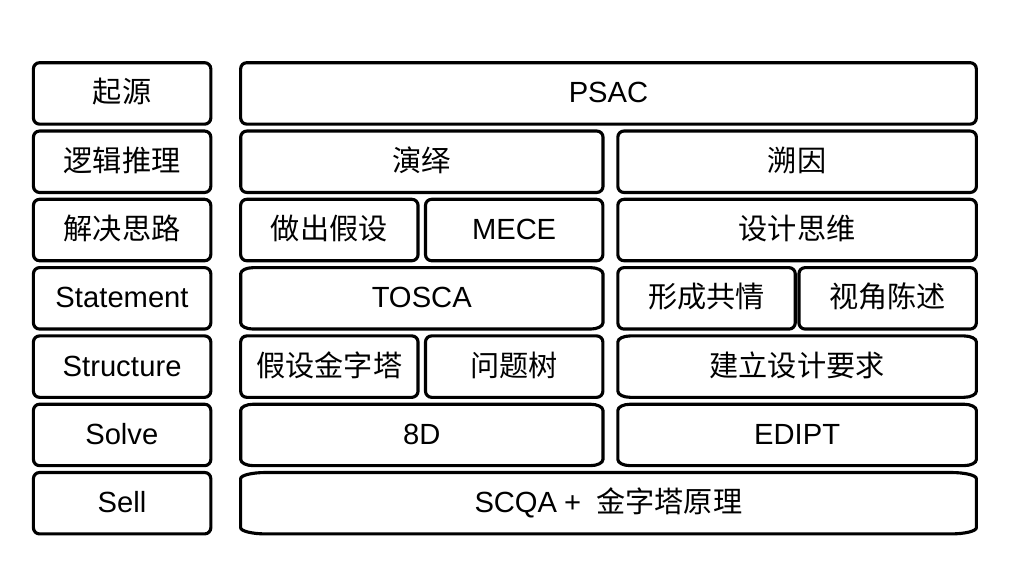

起源
PSAC
逻辑推理
演绎
溯因
解决思路
做出假设
MECE
设计思维
Statement
TOSCA
形成共情
视角陈述
Structure
假设金字塔
问题树
建立设计要求
Solve
8D
EDIPT
Sell
SCQA + 金字塔原理